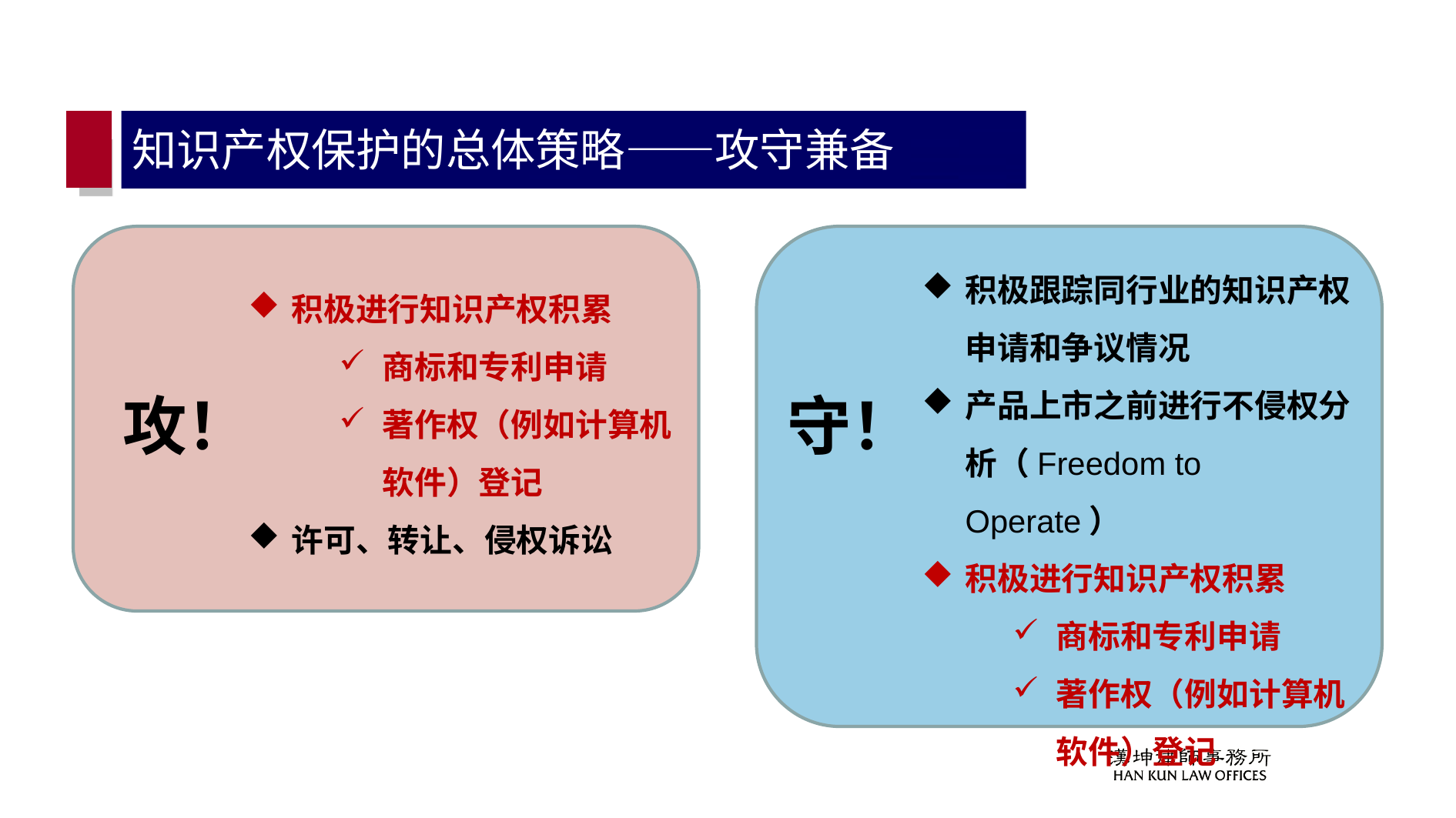

# 知识产权保护的总体策略——攻守兼备

积极跟踪同行业的知识产权申请和争议情况
产品上市之前进行不侵权分析（Freedom to Operate）
积极进行知识产权积累
商标和专利申请
著作权（例如计算机软件）登记

积极进行知识产权积累
商标和专利申请
著作权（例如计算机软件）登记
许可、转让、侵权诉讼
攻！
守！